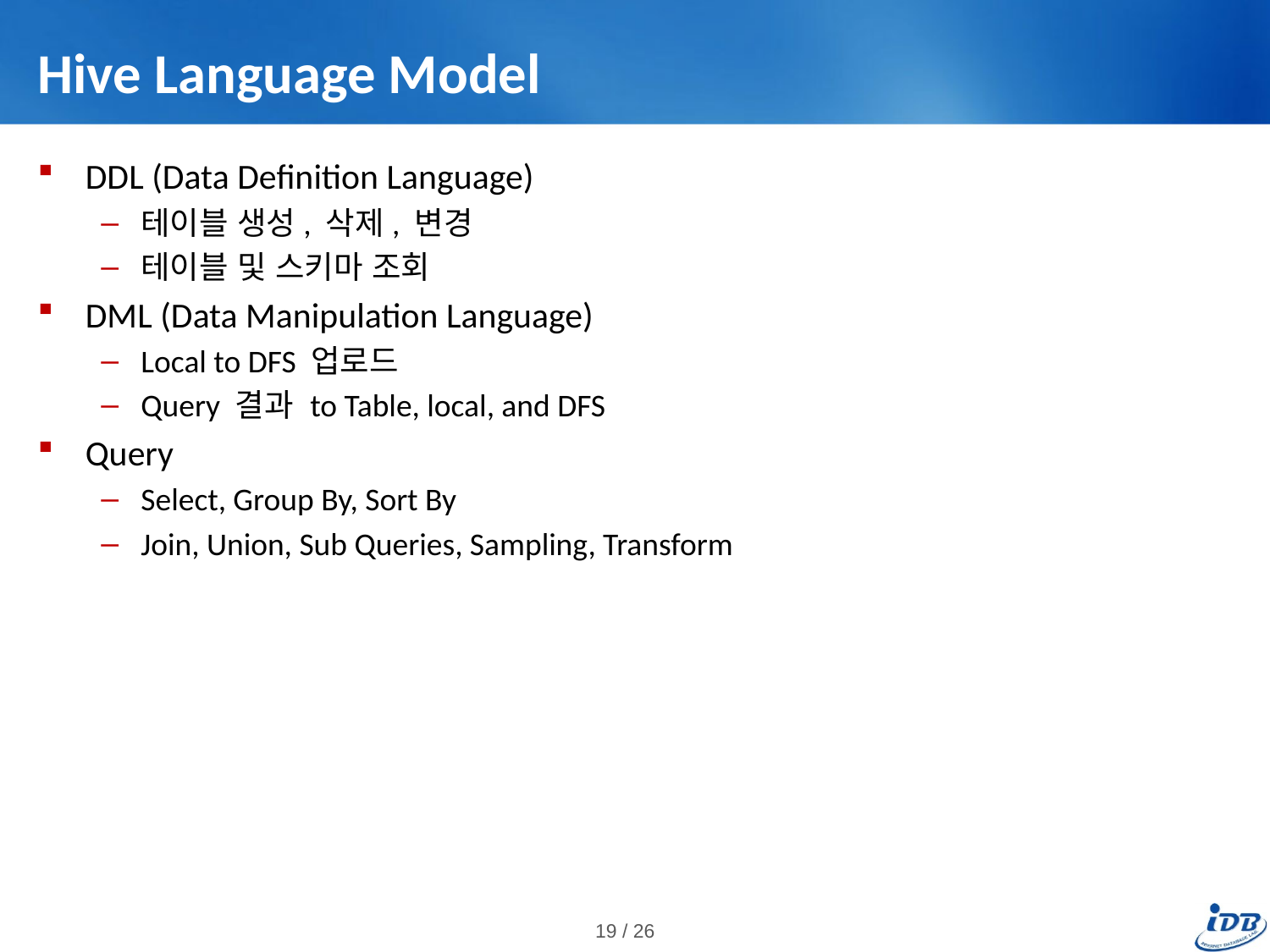

# Hive Language Model
DDL (Data Definition Language)
테이블 생성, 삭제, 변경
테이블 및 스키마 조회
DML (Data Manipulation Language)
Local to DFS 업로드
Query 결과 to Table, local, and DFS
Query
Select, Group By, Sort By
Join, Union, Sub Queries, Sampling, Transform